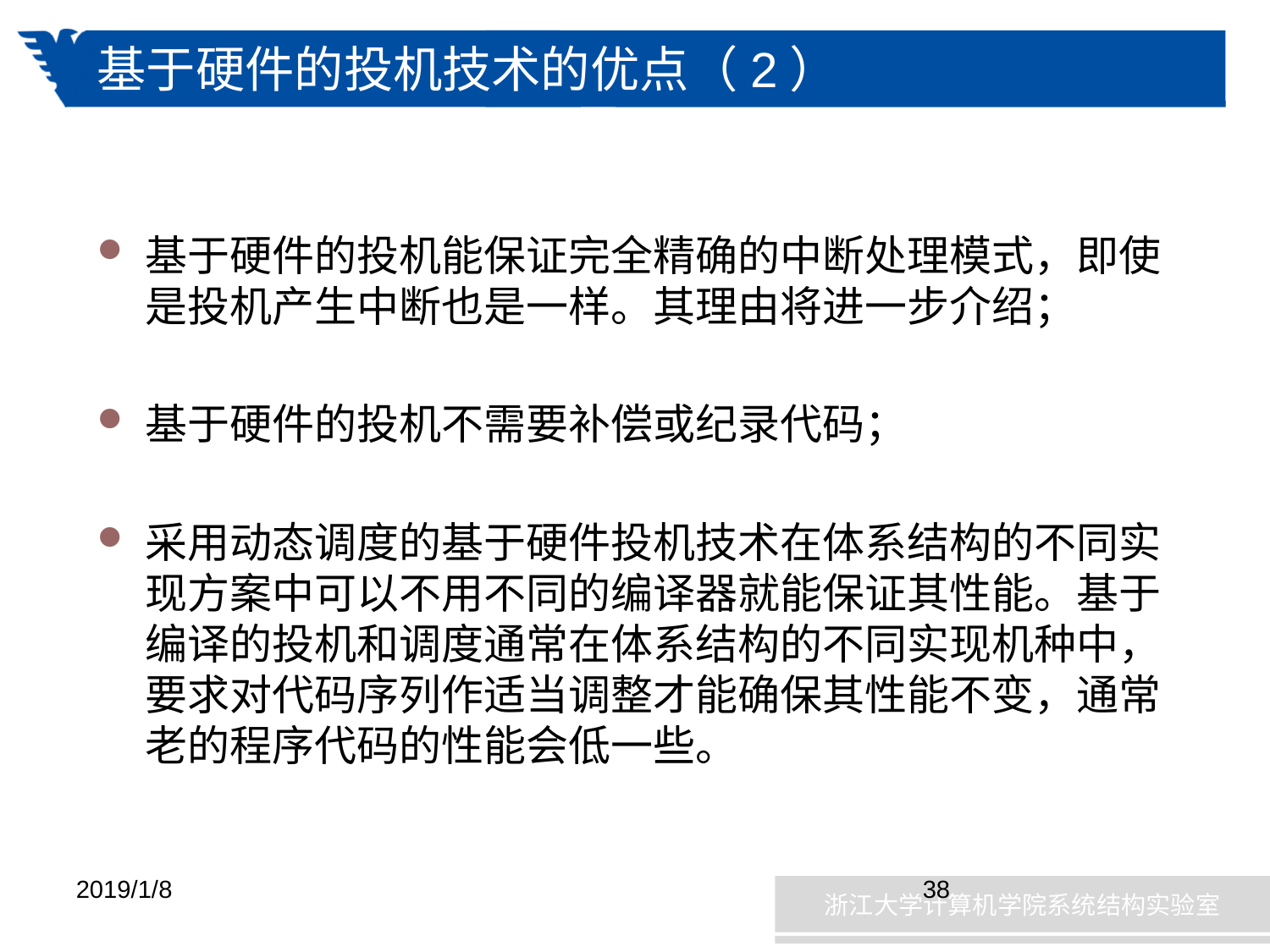

# 基于硬件的投机技术的优点（2）
基于硬件的投机能保证完全精确的中断处理模式，即使是投机产生中断也是一样。其理由将进一步介绍；

基于硬件的投机不需要补偿或纪录代码；

采用动态调度的基于硬件投机技术在体系结构的不同实现方案中可以不用不同的编译器就能保证其性能。基于编译的投机和调度通常在体系结构的不同实现机种中，要求对代码序列作适当调整才能确保其性能不变，通常老的程序代码的性能会低一些。
2019/1/8
38